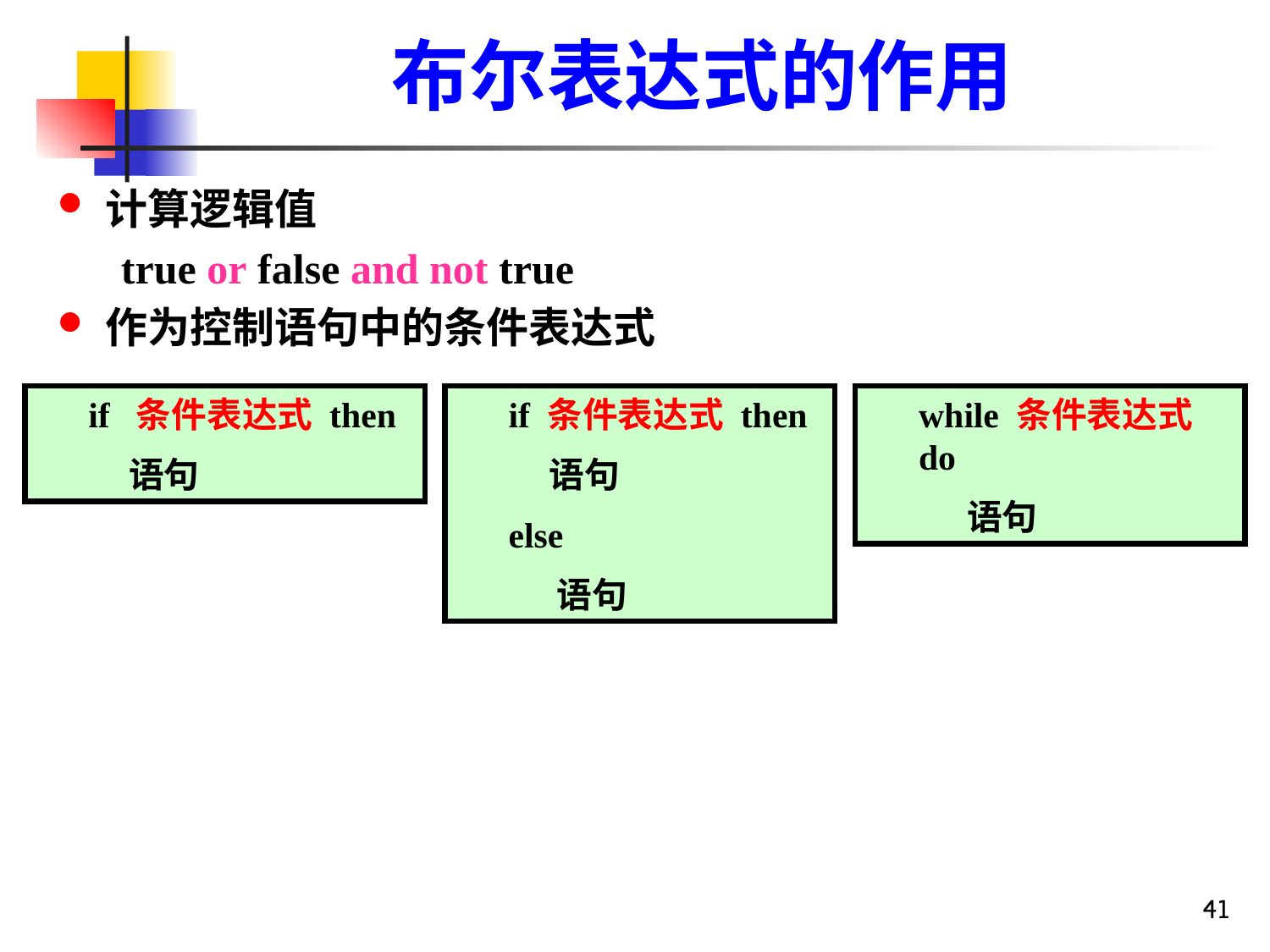

布尔表达式的作用
计算逻辑值
true or false and not true
作为控制语句中的条件表达式
if  条件表达式 then
    语句
if 条件表达式 then
    语句
else
     语句
while 条件表达式 do
     语句
41